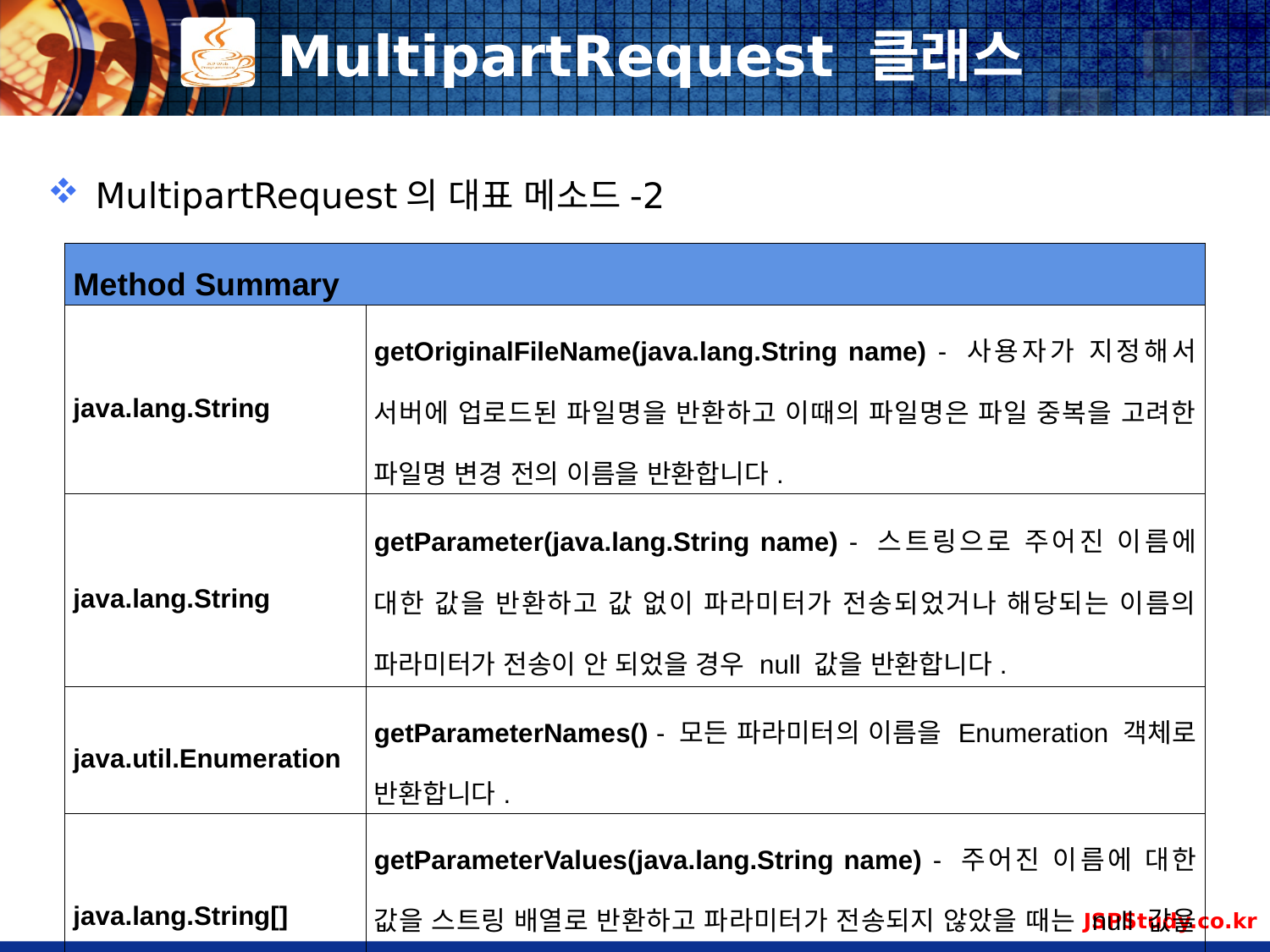

# MultipartRequest 클래스
MultipartRequest의 대표 메소드-2

| Method Summary |  |
| --- | --- |
| java.lang.String | getOriginalFileName(java.lang.String name) - 사용자가 지정해서 서버에 업로드된 파일명을 반환하고 이때의 파일명은 파일 중복을 고려한 파일명 변경 전의 이름을 반환합니다. |
| java.lang.String | getParameter(java.lang.String name) - 스트링으로 주어진 이름에 대한 값을 반환하고 값 없이 파라미터가 전송되었거나 해당되는 이름의 파라미터가 전송이 안 되었을 경우 null 값을 반환합니다. |
| java.util.Enumeration | getParameterNames() - 모든 파라미터의 이름을 Enumeration 객체로 반환합니다. |
| java.lang.String[] | getParameterValues(java.lang.String name) - 주어진 이름에 대한 값을 스트링 배열로 반환하고 파라미터가 전송되지 않았을 때는 null 값을 반환합니다. |
JSPStudy.co.kr